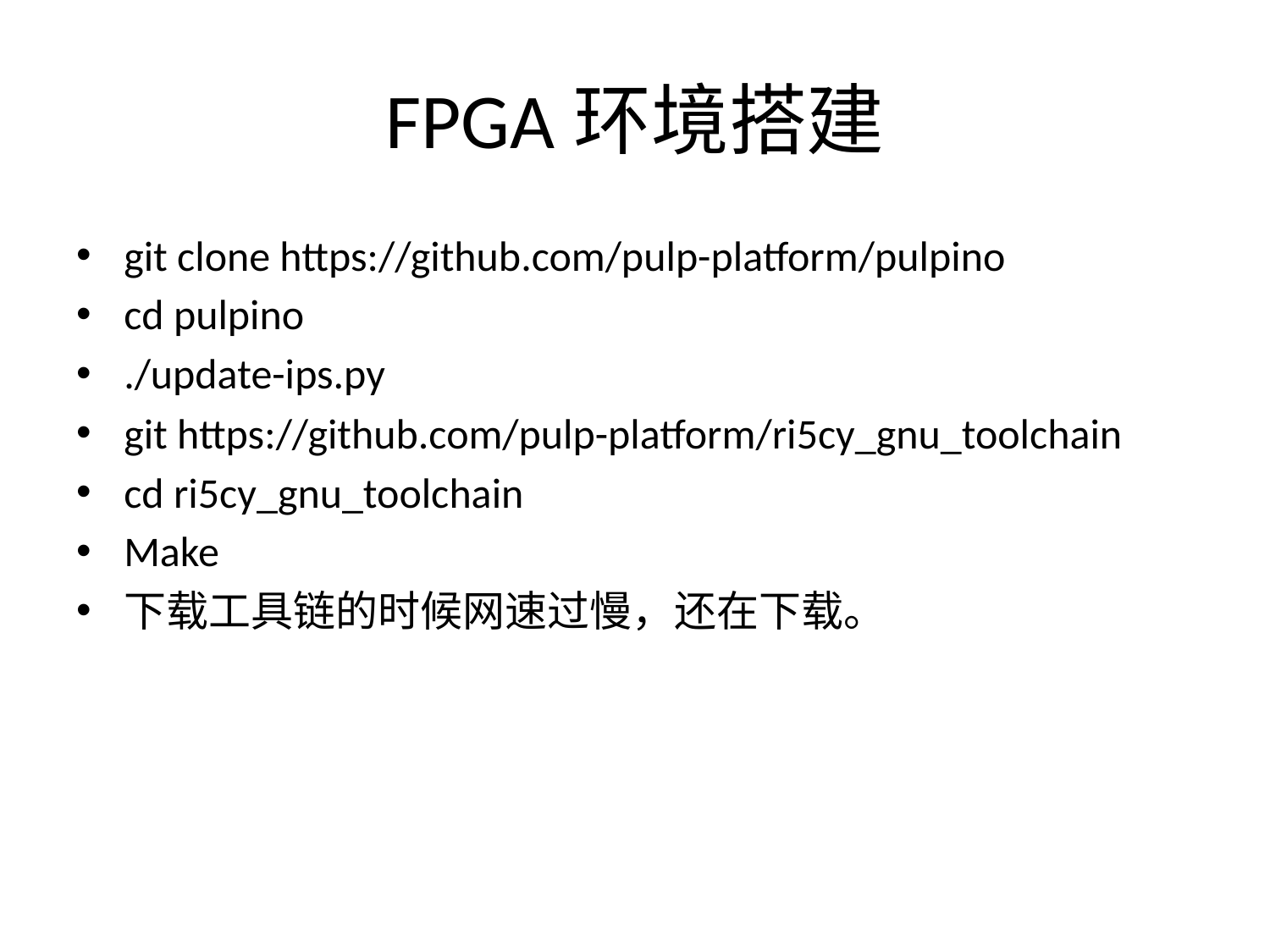

# FPGA环境搭建
git clone https://github.com/pulp-platform/pulpino
cd pulpino
./update-ips.py
git https://github.com/pulp-platform/ri5cy_gnu_toolchain
cd ri5cy_gnu_toolchain
Make
下载工具链的时候网速过慢，还在下载。